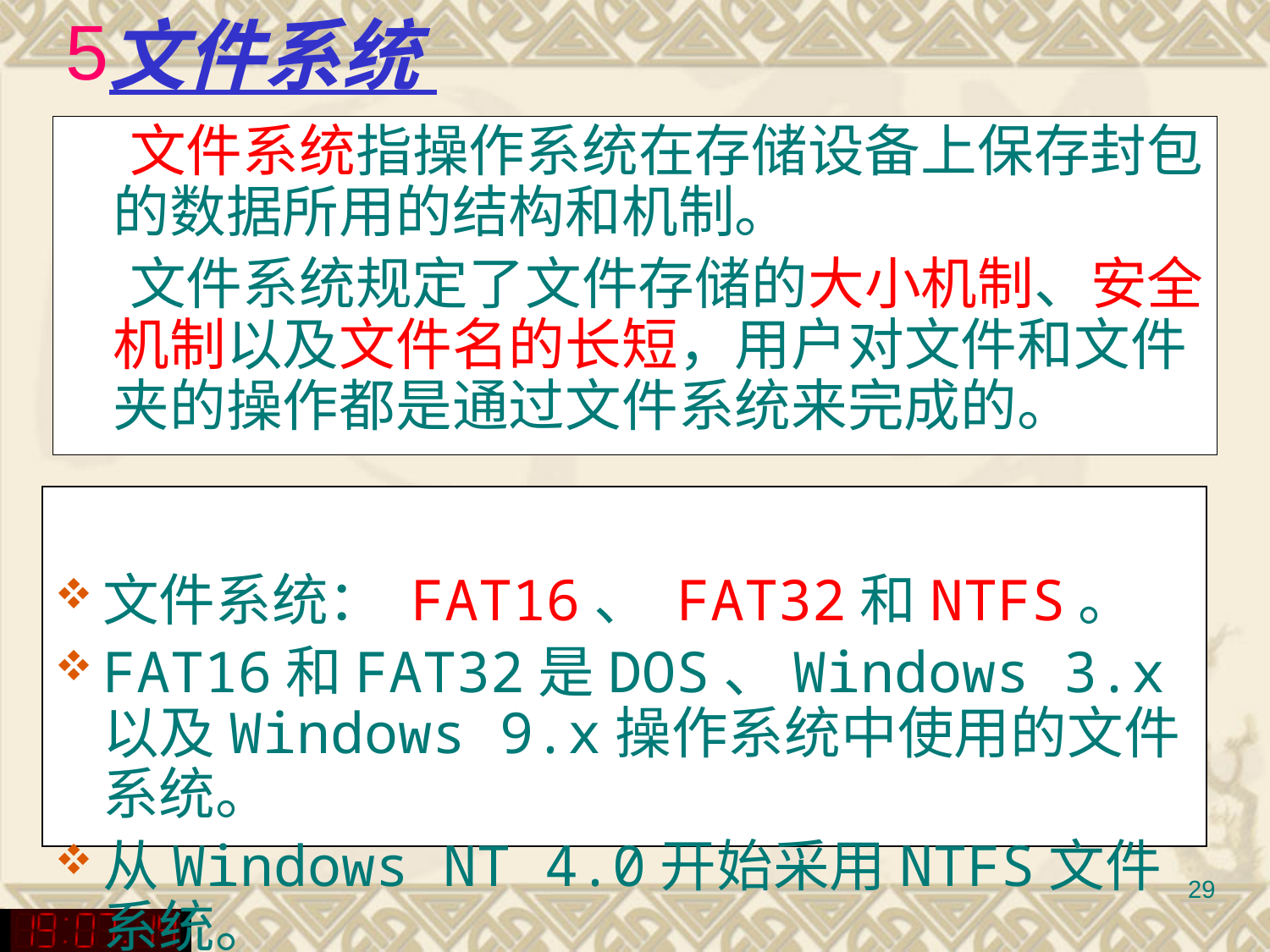

# 文件系统
    文件系统指操作系统在存储设备上保存封包的数据所用的结构和机制。
    文件系统规定了文件存储的大小机制、安全机制以及文件名的长短，用户对文件和文件夹的操作都是通过文件系统来完成的。

文件系统： FAT16、 FAT32和NTFS。
FAT16和FAT32是DOS、Windows 3.x以及Windows 9.x操作系统中使用的文件系统。
从Windows NT 4.0开始采用NTFS文件系统。
29